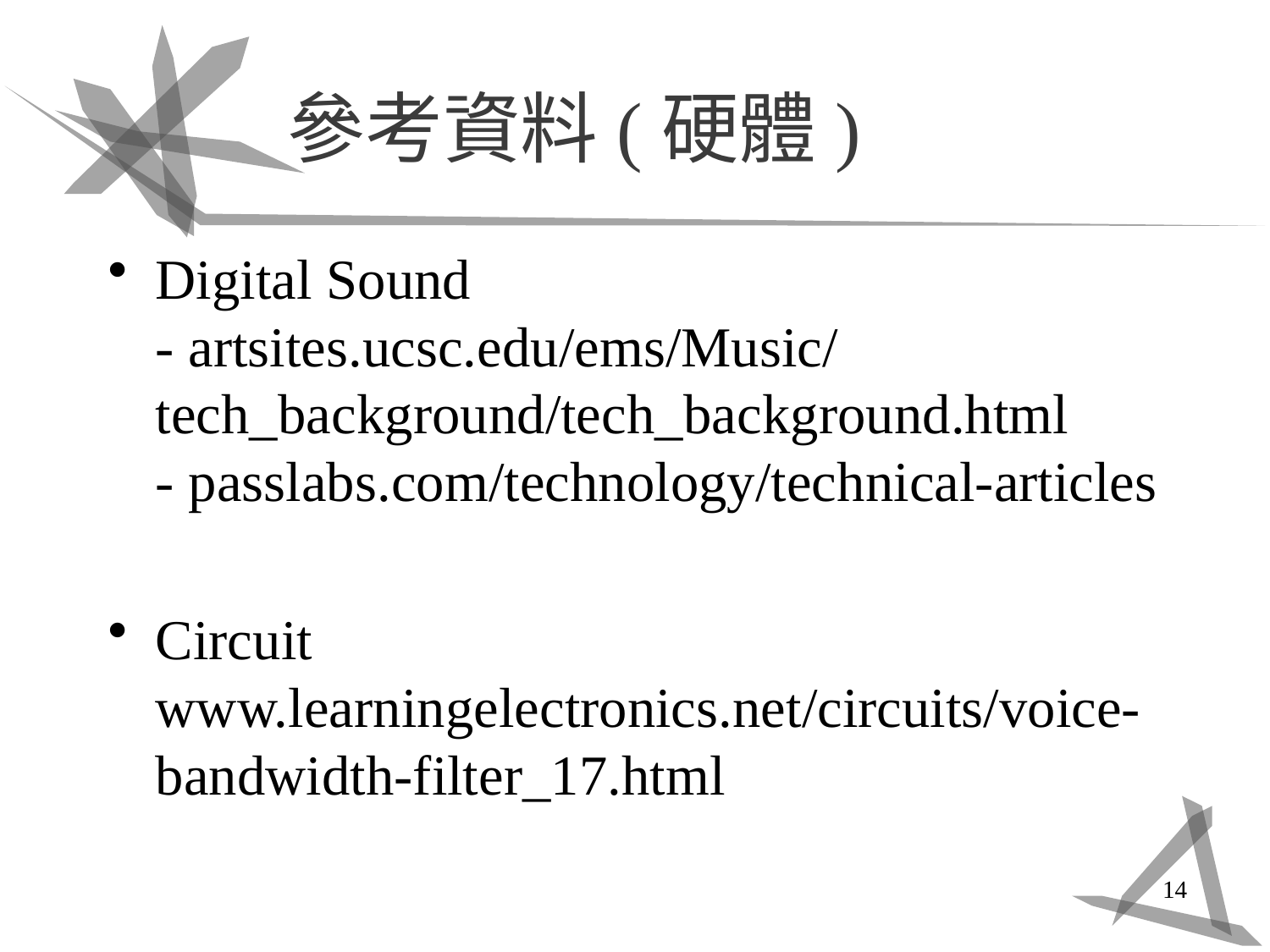

# 參考資料(硬體)
Digital Sound
- artsites.ucsc.edu/ems/Music/
tech_background/tech_background.html
- passlabs.com/technology/technical-articles

Circuit
www.learningelectronics.net/circuits/voice-bandwidth-filter_17.html
14